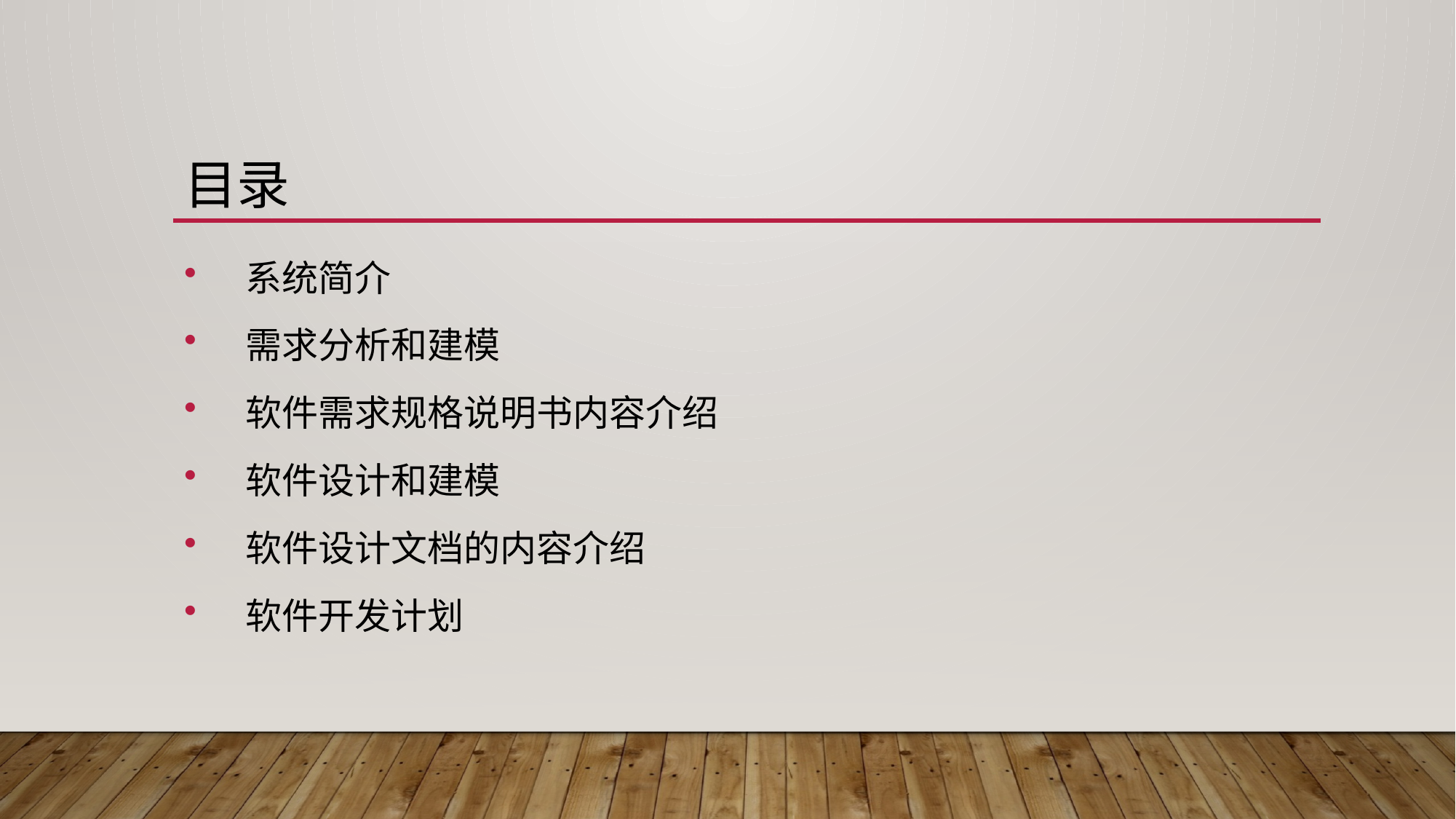

# 目录
系统简介
需求分析和建模
软件需求规格说明书内容介绍
软件设计和建模
软件设计文档的内容介绍
软件开发计划